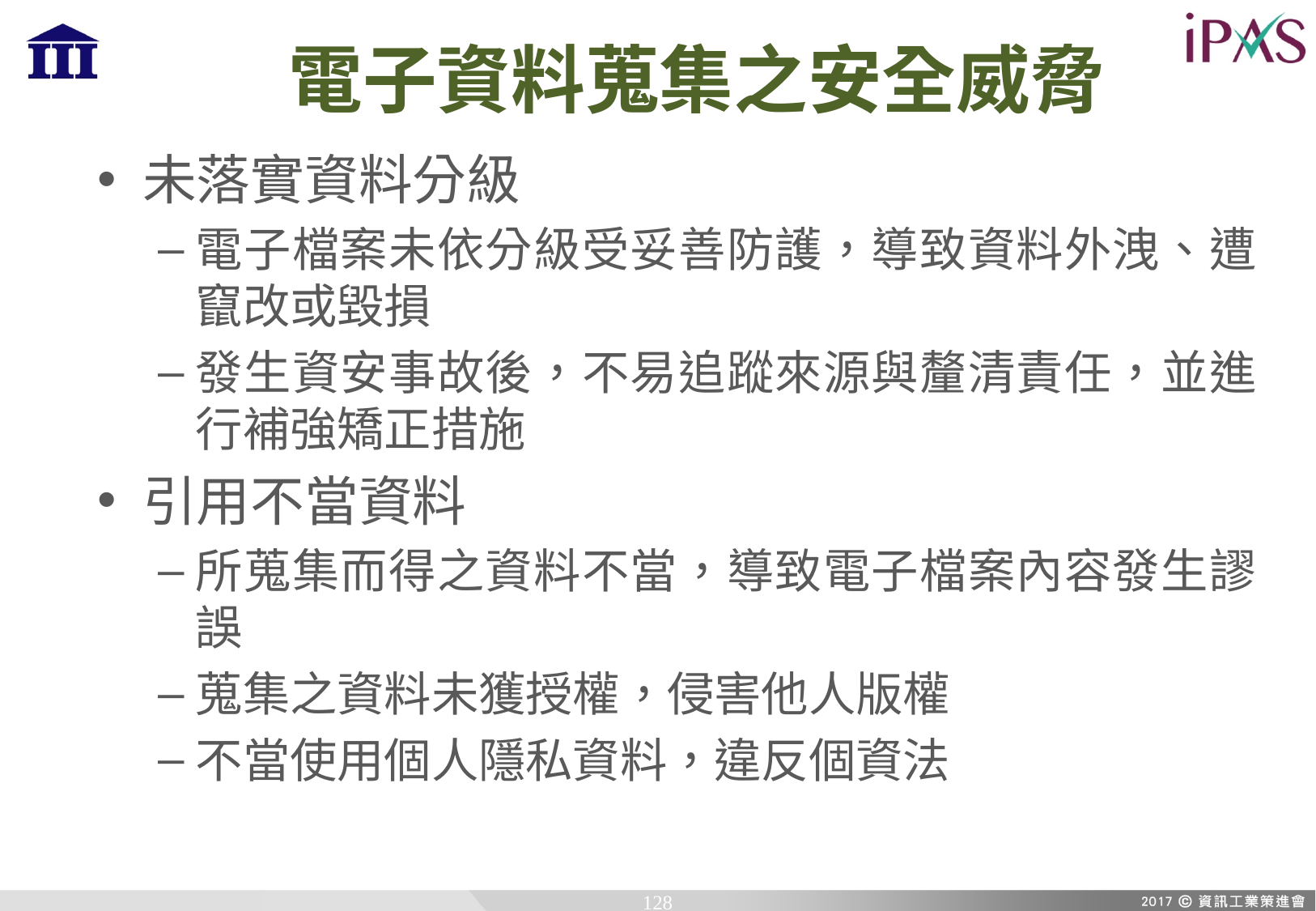

# 電子資料蒐集之安全威脅
未落實資料分級
電子檔案未依分級受妥善防護，導致資料外洩、遭竄改或毀損
發生資安事故後，不易追蹤來源與釐清責任，並進行補強矯正措施
引用不當資料
所蒐集而得之資料不當，導致電子檔案內容發生謬誤
蒐集之資料未獲授權，侵害他人版權
不當使用個人隱私資料，違反個資法
128